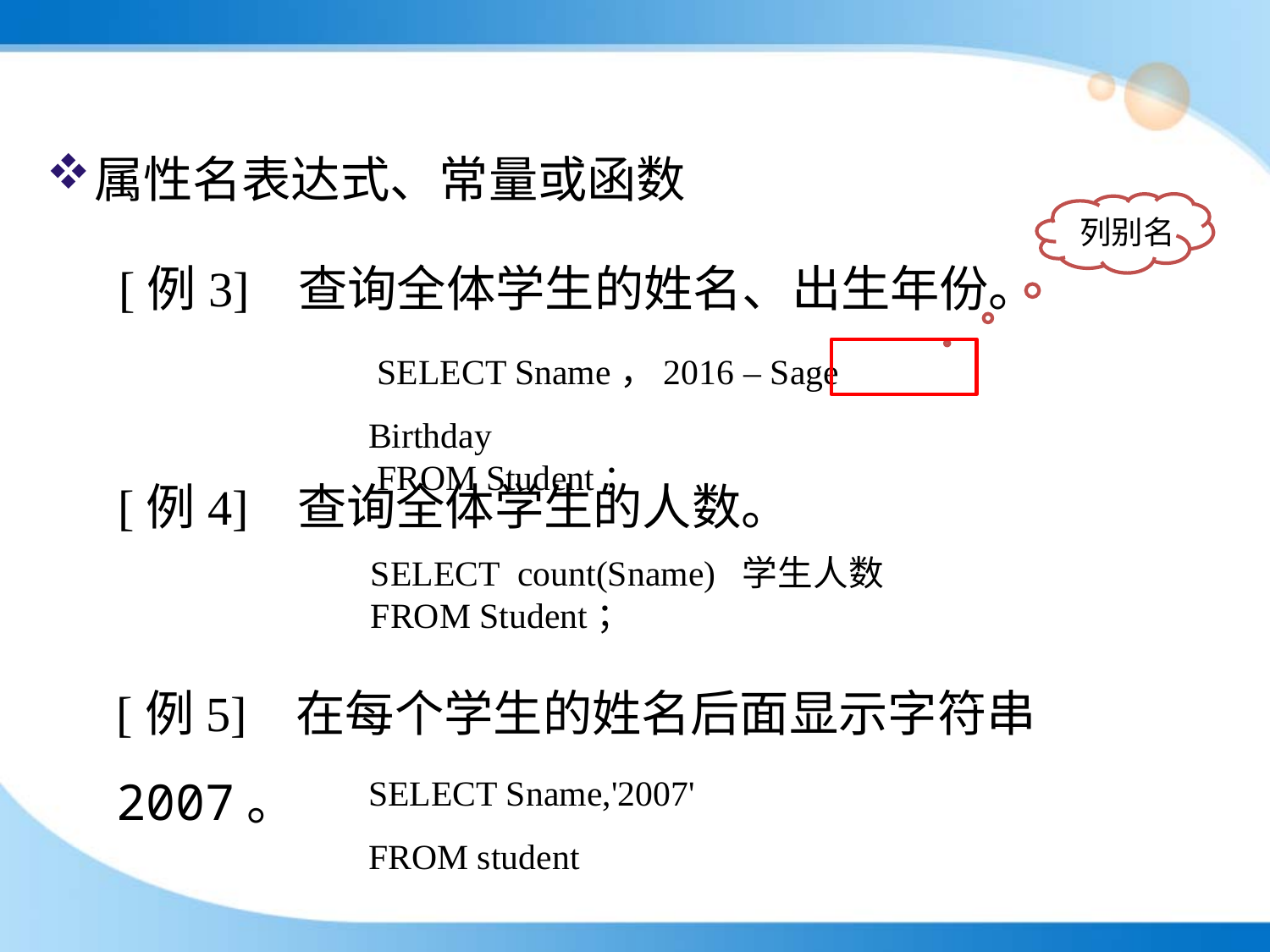

属性名表达式、常量或函数

列别名
[例3]   查询全体学生的姓名、出生年份。
 SELECT Sname，2016 – Sage  Birthday
 FROM Student；

[例4]   查询全体学生的人数。
 SELECT  count(Sname)  学生人数
 FROM Student；
[例5]   在每个学生的姓名后面显示字符串 2007。
SELECT Sname,'2007'
FROM student